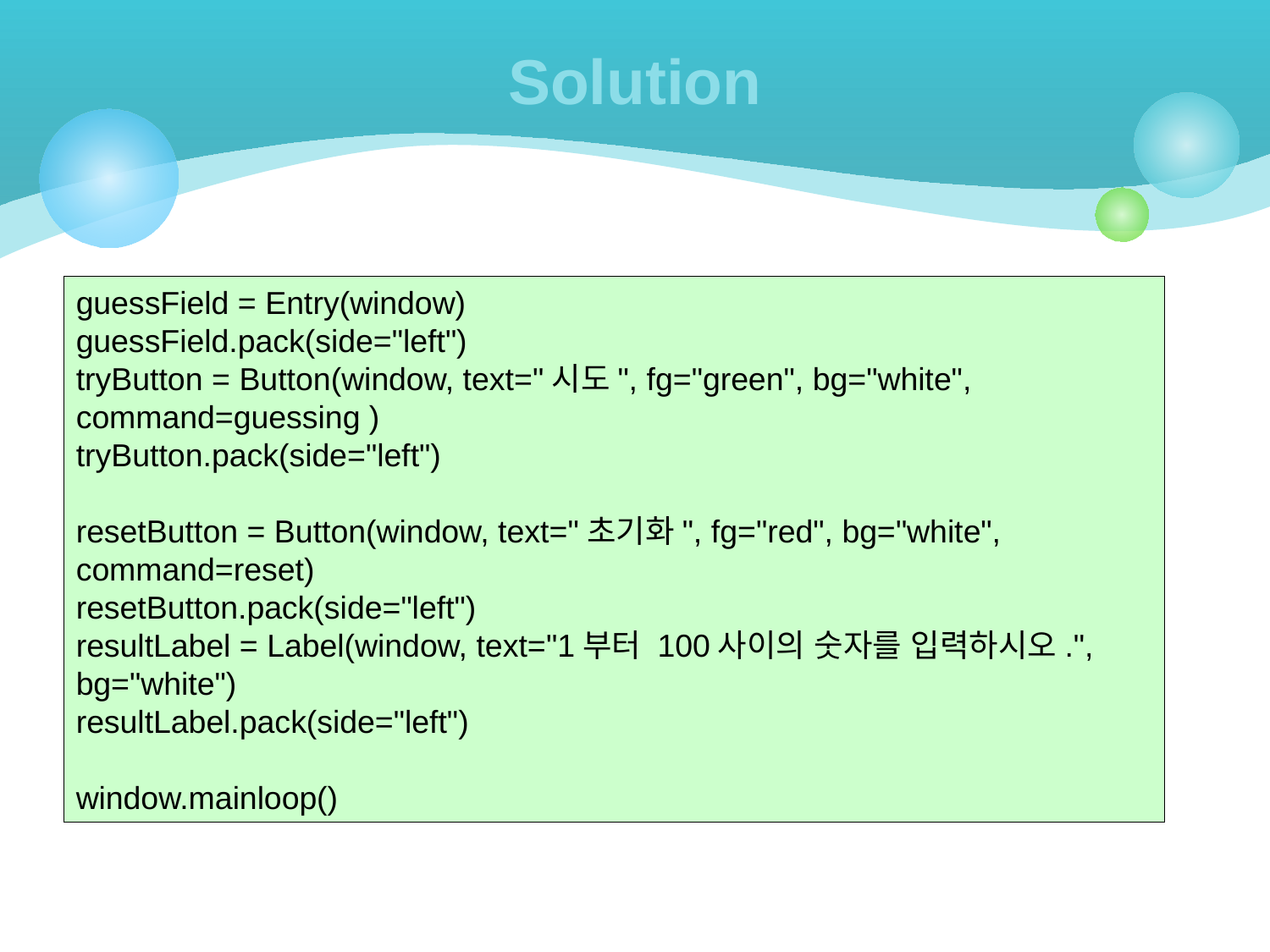

# Solution
guessField = Entry(window)
guessField.pack(side="left")
tryButton = Button(window, text="시도", fg="green", bg="white", command=guessing )
tryButton.pack(side="left")

resetButton = Button(window, text="초기화", fg="red", bg="white", command=reset)
resetButton.pack(side="left")
resultLabel = Label(window, text="1부터 100사이의 숫자를 입력하시오.", bg="white")
resultLabel.pack(side="left")

window.mainloop()